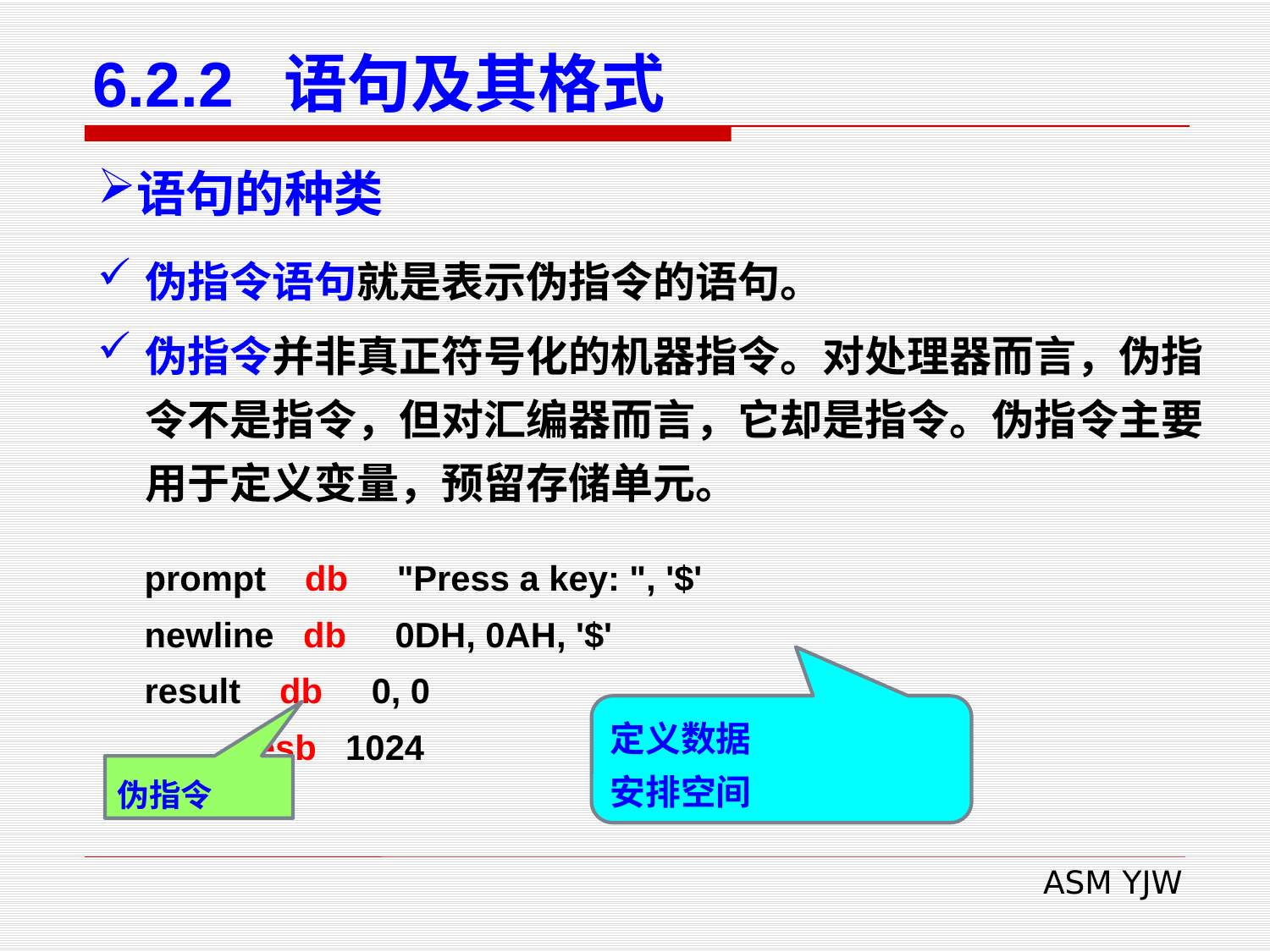

# 6.2.2  语句及其格式
语句的种类
伪指令语句就是表示伪指令的语句。
伪指令并非真正符号化的机器指令。对处理器而言，伪指令不是指令，但对汇编器而言，它却是指令。伪指令主要用于定义变量，预留存储单元。
prompt    db     "Press a key: ", '$'
newline   db     0DH, 0AH, '$'
result    db     0, 0
          resb   1024
定义数据
安排空间
伪指令